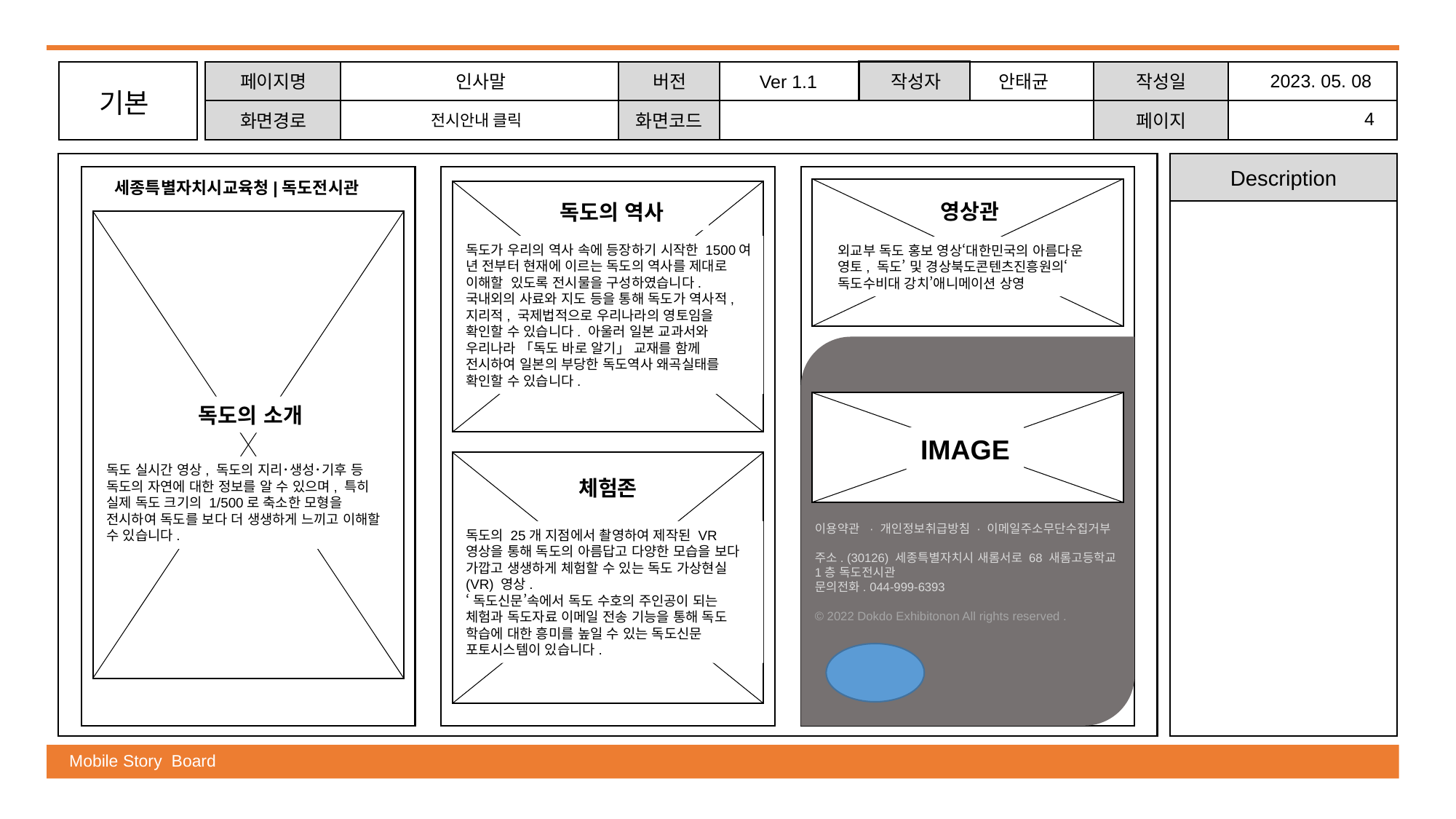

2023. 05. 08
페이지명
인사말
버전
Ver 1.1
작성자
안태균
작성일
기본
4
화면경로
화면코드
페이지
전시안내 클릭

Description

세종특별자치시교육청|독도전시관

영상관

독도의 역사

독도의 소개
독도가 우리의 역사 속에 등장하기 시작한 1500여 년 전부터 현재에 이르는 독도의 역사를 제대로 이해할  있도록 전시물을 구성하였습니다.
국내외의 사료와 지도 등을 통해 독도가 역사적, 지리적, 국제법적으로 우리나라의 영토임을 확인할 수 있습니다. 아울러 일본 교과서와 우리나라 「독도 바로 알기」 교재를 함께 전시하여 일본의 부당한 독도역사 왜곡실태를 확인할 수 있습니다.
외교부 독도 홍보 영상‘대한민국의 아름다운 영토, 독도’ 및 경상북도콘텐츠진흥원의‘독도수비대 강치’애니메이션 상영

IMAGE
이용약관  · 개인정보취급방침 · 이메일주소무단수집거부

주소. (30126) 세종특별자치시 새롬서로 68 새롬고등학교 1층 독도전시관
문의전화. 044-999-6393

© 2022 Dokdo Exhibitonon All rights reserved .

체험존
독도 실시간 영상, 독도의 지리･생성･기후 등 독도의 자연에 대한 정보를 알 수 있으며, 특히 실제 독도 크기의 1/500로 축소한 모형을 전시하여 독도를 보다 더 생생하게 느끼고 이해할 수 있습니다.
독도의 25개 지점에서 촬영하여 제작된 VR영상을 통해 독도의 아름답고 다양한 모습을 보다 가깝고 생생하게 체험할 수 있는 독도 가상현실(VR) 영상.
‘독도신문’속에서 독도 수호의 주인공이 되는 체험과 독도자료 이메일 전송 기능을 통해 독도 학습에 대한 흥미를 높일 수 있는 독도신문 포토시스템이 있습니다.

Mobile Story  Board